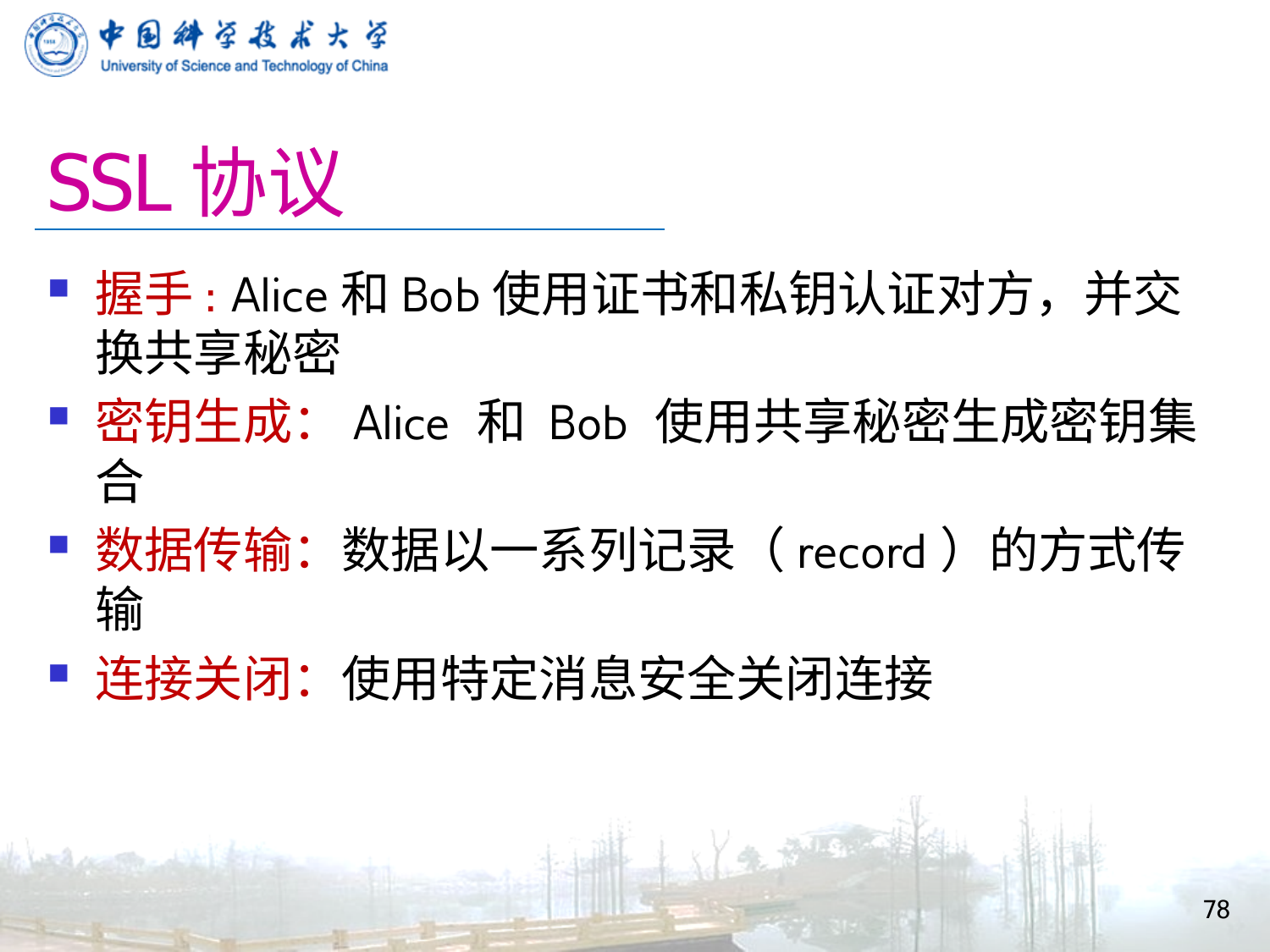

# SSL协议
握手: Alice和Bob使用证书和私钥认证对方，并交换共享秘密
密钥生成：Alice 和 Bob 使用共享秘密生成密钥集合
数据传输：数据以一系列记录（record）的方式传输
连接关闭：使用特定消息安全关闭连接

78